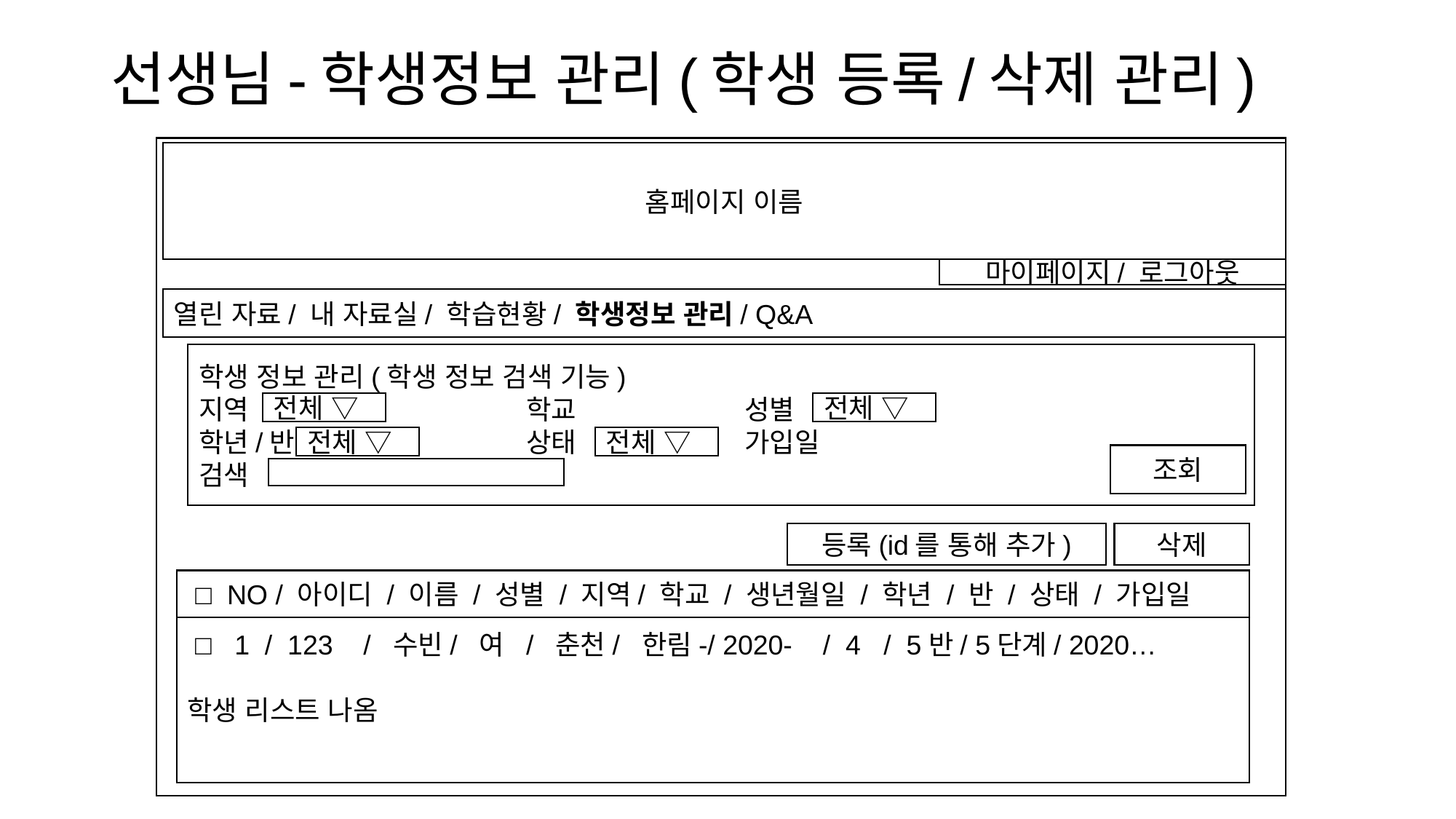

# 선생님-학생정보 관리(학생 등록/삭제 관리)

홈페이지 이름
마이페이지/ 로그아웃
열린 자료/ 내 자료실/ 학습현황/ 학생정보 관리/ Q&A
학생 정보 관리(학생 정보 검색 기능)
지역			학교		성별
학년/반			상태		가입일
검색
전체 ▽
전체 ▽
전체 ▽
전체 ▽

조회
등록(id를 통해 추가)
삭제
 □   1  /  123    /  수빈/  여  /  춘천/  한림-/ 2020-    /  4   /  5반/ 5단계/ 2020…

학생 리스트 나옴
 □  NO / 아이디 / 이름 / 성별 / 지역/ 학교 / 생년월일 / 학년 / 반 / 상태 / 가입일